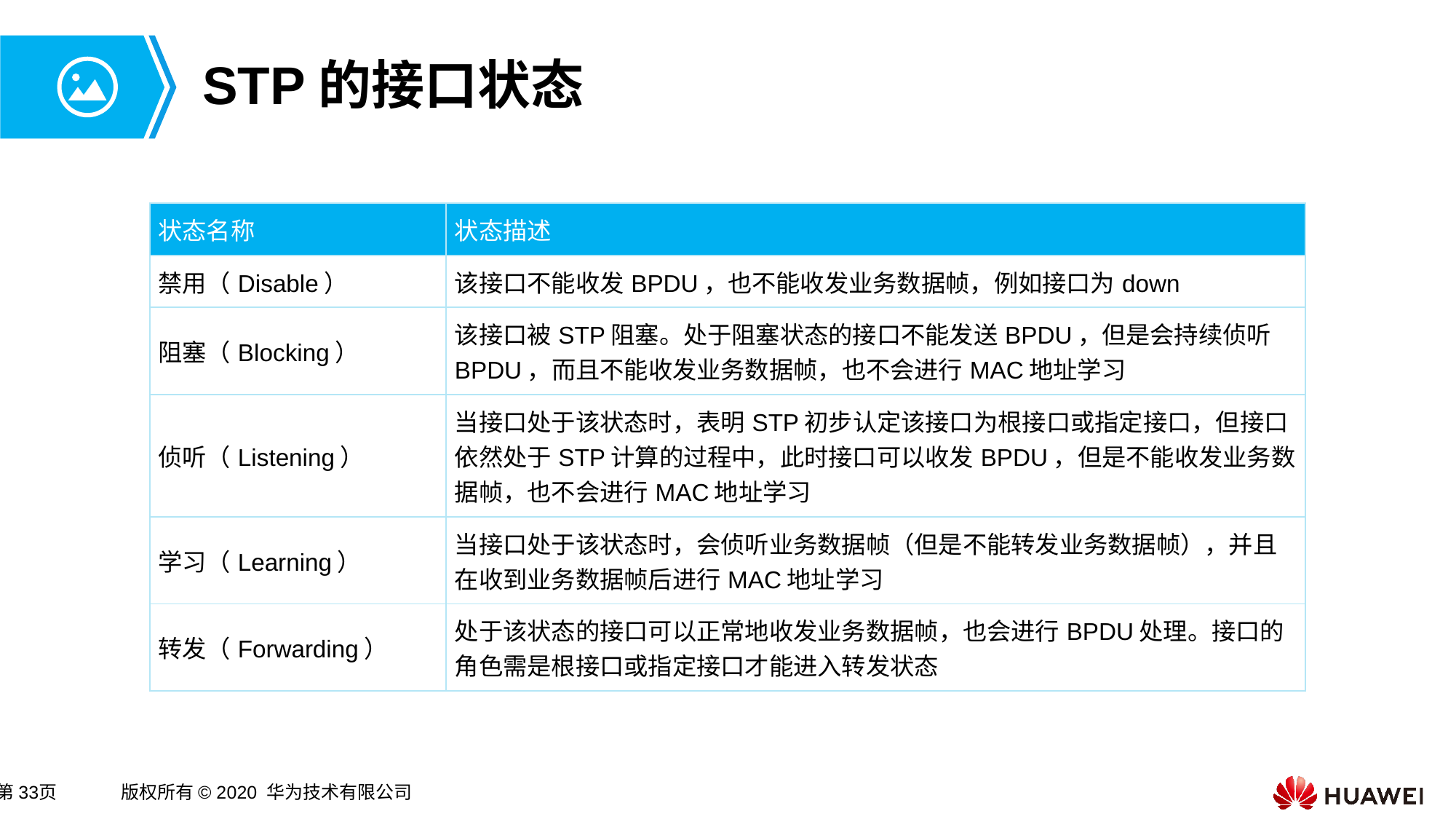

# STP的接口状态
| 状态名称 | 状态描述 |
| --- | --- |
| 禁用（Disable） | 该接口不能收发BPDU，也不能收发业务数据帧，例如接口为down |
| 阻塞（Blocking） | 该接口被STP阻塞。处于阻塞状态的接口不能发送BPDU，但是会持续侦听BPDU，而且不能收发业务数据帧，也不会进行MAC地址学习 |
| 侦听（Listening） | 当接口处于该状态时，表明STP初步认定该接口为根接口或指定接口，但接口依然处于STP计算的过程中，此时接口可以收发BPDU，但是不能收发业务数据帧，也不会进行MAC地址学习 |
| 学习（Learning） | 当接口处于该状态时，会侦听业务数据帧（但是不能转发业务数据帧），并且在收到业务数据帧后进行MAC地址学习 |
| 转发（Forwarding） | 处于该状态的接口可以正常地收发业务数据帧，也会进行BPDU处理。接口的角色需是根接口或指定接口才能进入转发状态 |